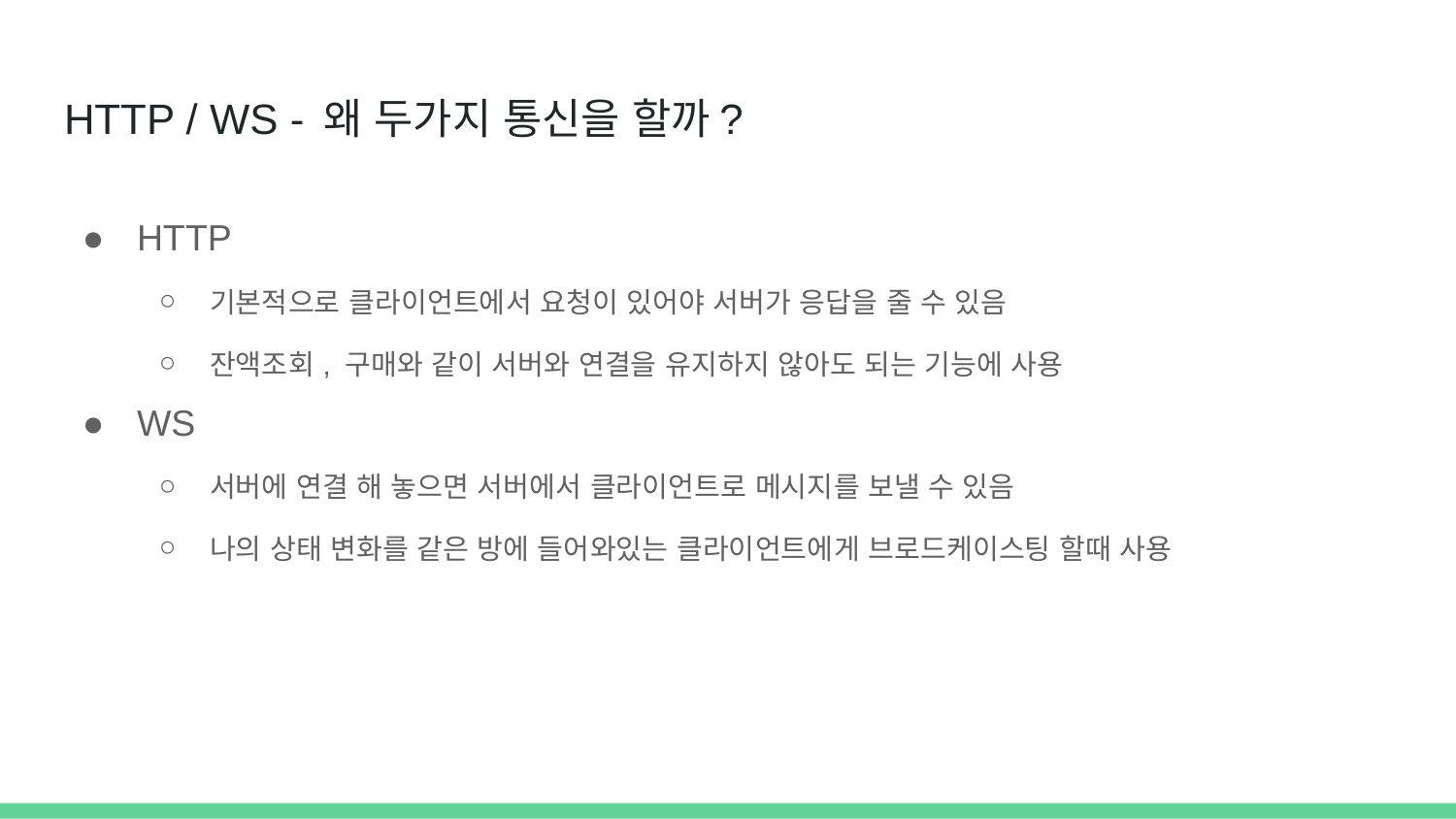

# HTTP / WS - 왜 두가지 통신을 할까?
HTTP
기본적으로 클라이언트에서 요청이 있어야 서버가 응답을 줄 수 있음
잔액조회, 구매와 같이 서버와 연결을 유지하지 않아도 되는 기능에 사용
WS
서버에 연결 해 놓으면 서버에서 클라이언트로 메시지를 보낼 수 있음
나의 상태 변화를 같은 방에 들어와있는 클라이언트에게 브로드케이스팅 할때 사용